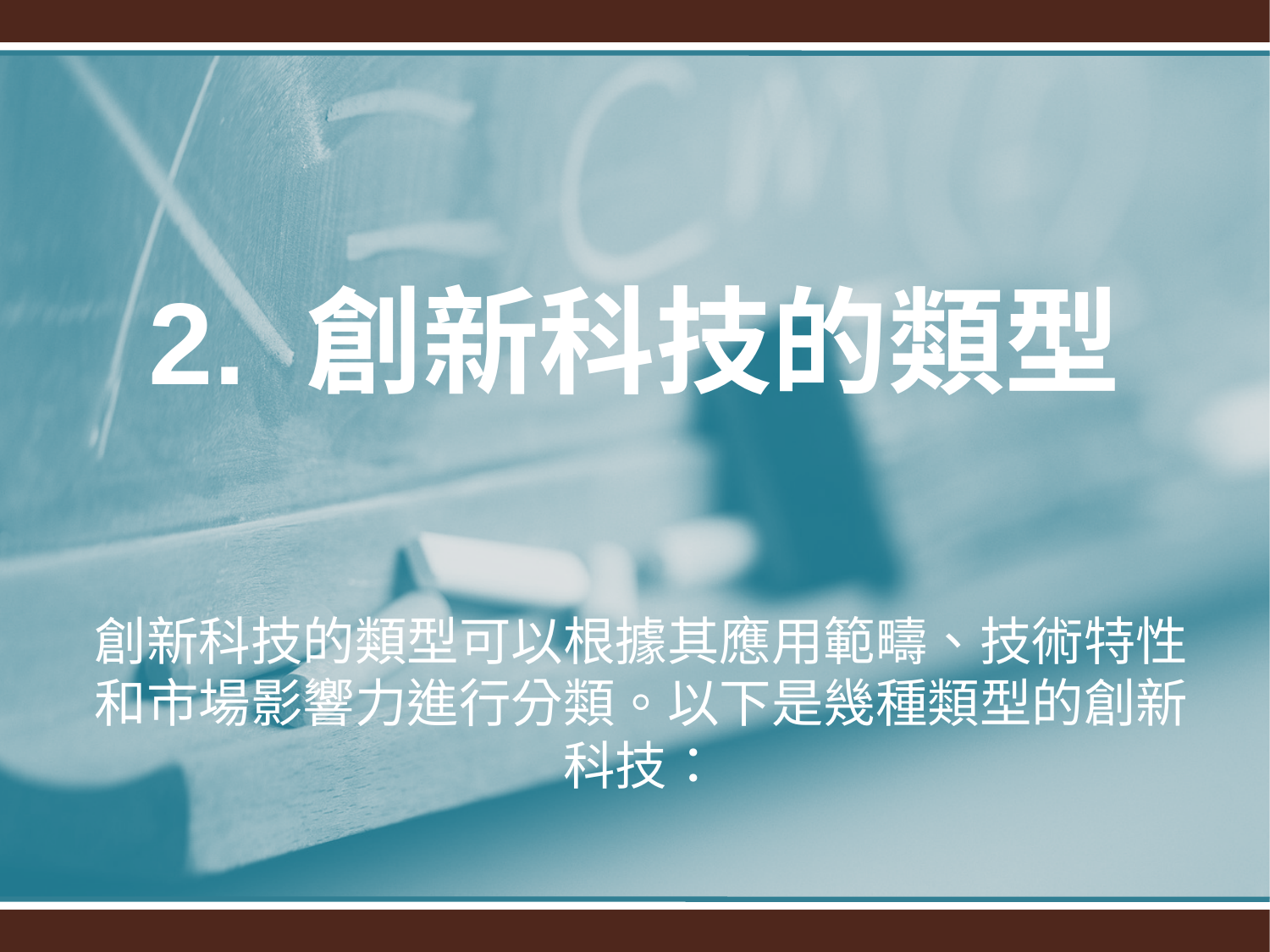

# 2. 創新科技的類型

創新科技的類型可以根據其應用範疇、技術特性和市場影響力進行分類。以下是幾種類型的創新科技：